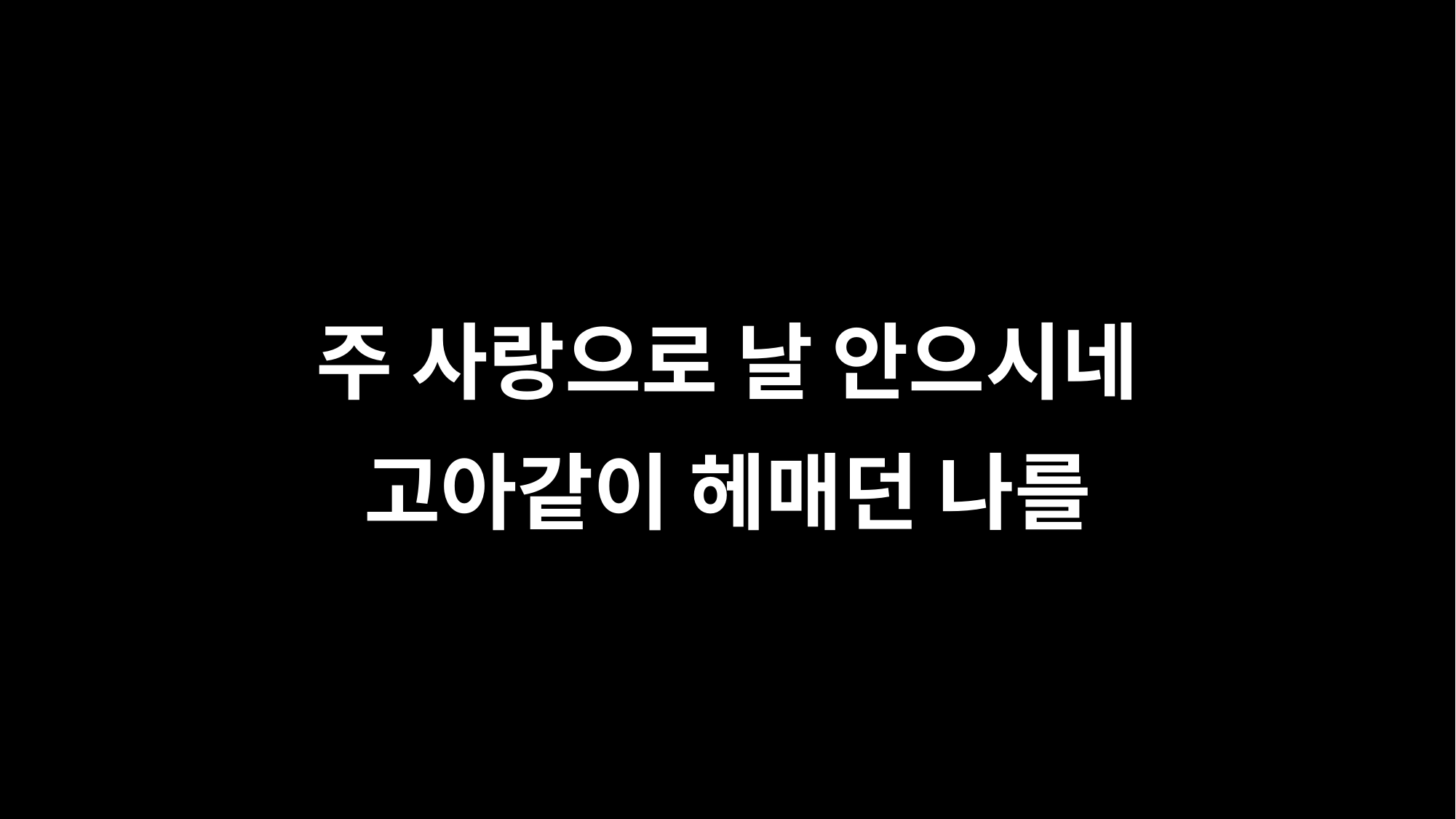

주 사랑으로 날 안으시네
고아같이 헤매던 나를